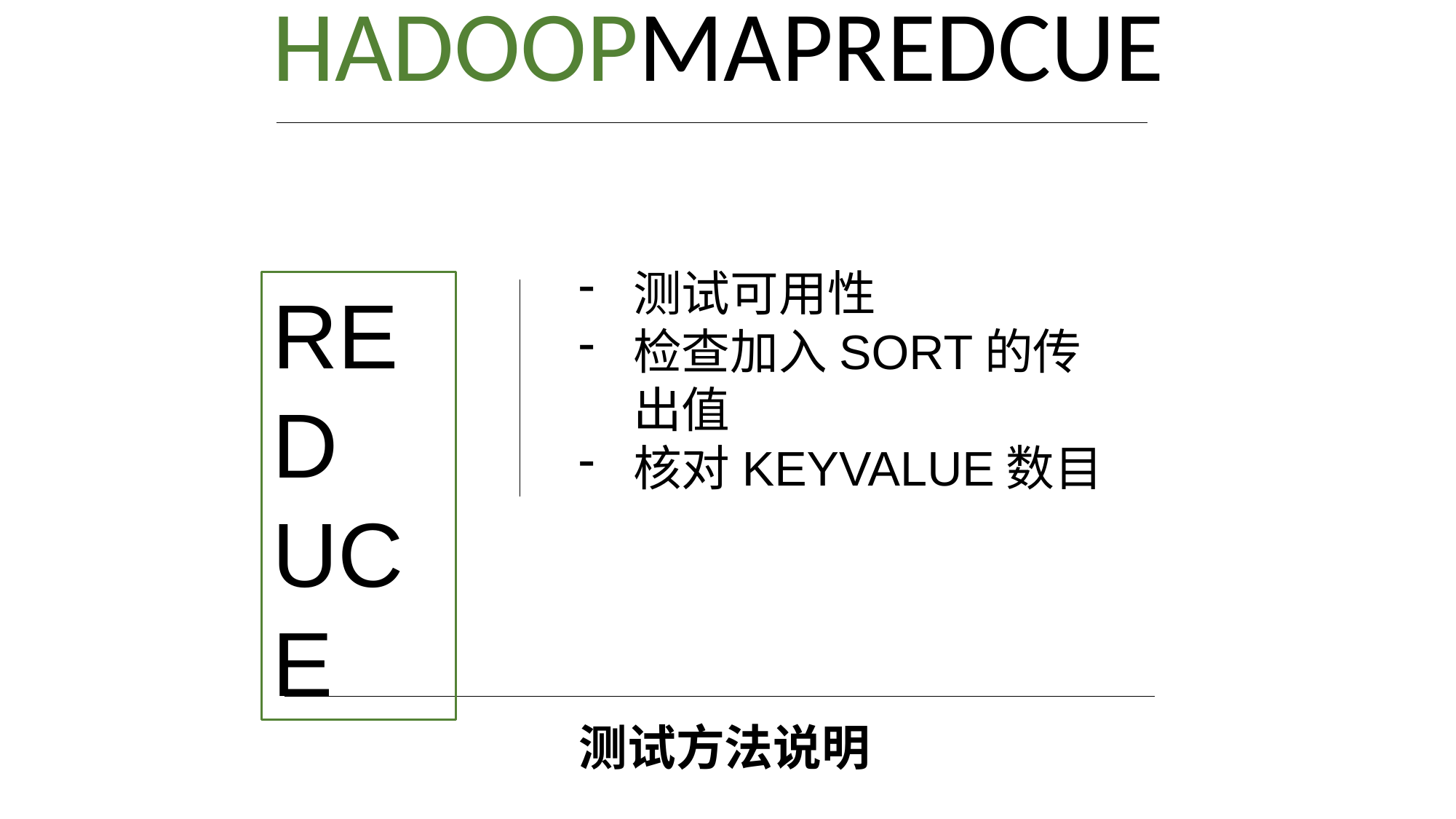

# HADOOPMAPREDCUE
测试可用性
检查加入SORT的传出值
核对KEYVALUE数目
RED
UCE
测试方法说明